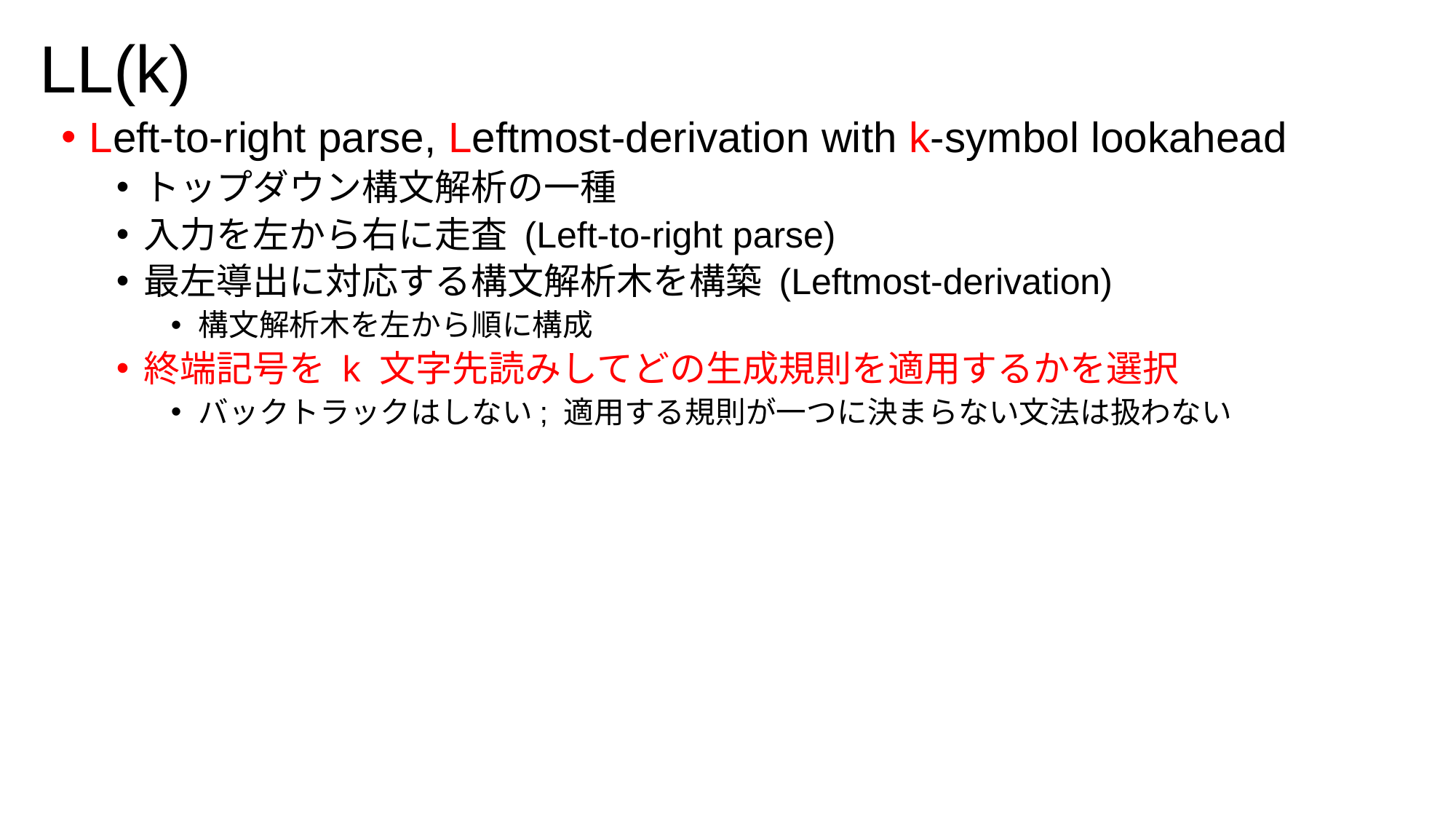

# LL(k)
Left-to-right parse, Leftmost-derivation with k-symbol lookahead
トップダウン構文解析の一種
入力を左から右に走査 (Left-to-right parse)
最左導出に対応する構文解析木を構築 (Leftmost-derivation)
構文解析木を左から順に構成
終端記号を k 文字先読みしてどの生成規則を適用するかを選択
バックトラックはしない; 適用する規則が一つに決まらない文法は扱わない